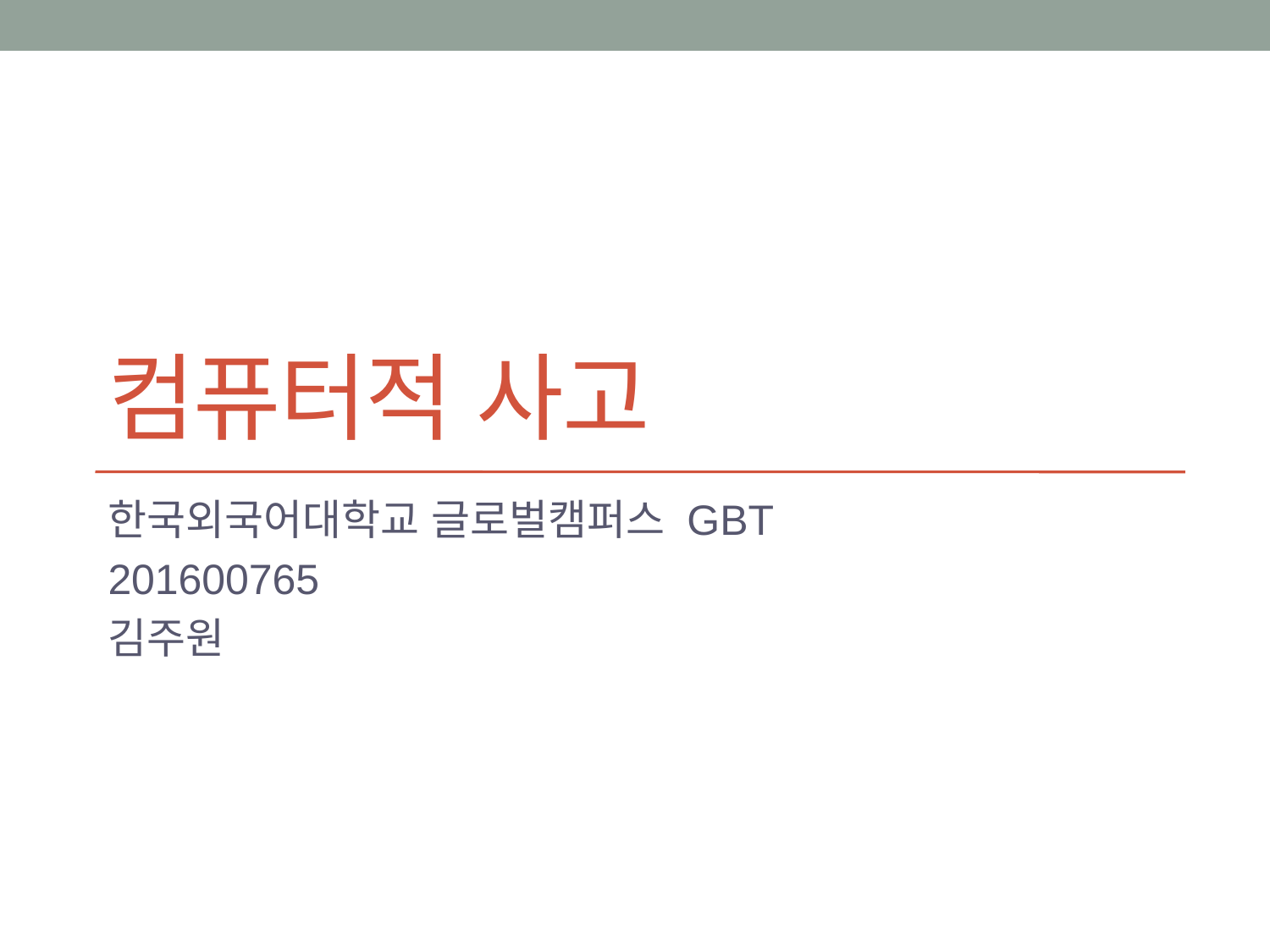

# 컴퓨터적 사고
한국외국어대학교 글로벌캠퍼스 GBT
201600765
김주원